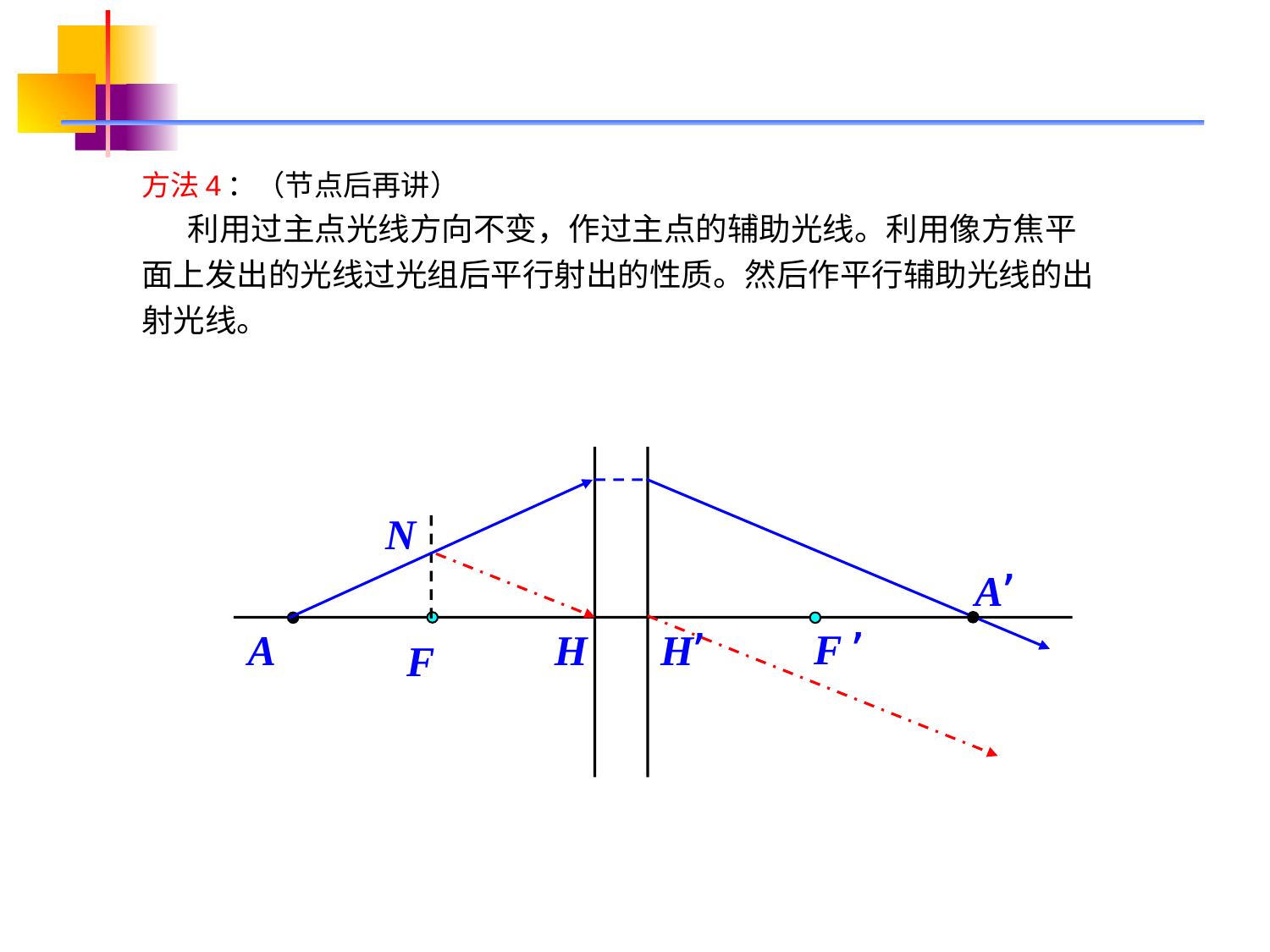

# 方法4：（节点后再讲） 利用过主点光线方向不变，作过主点的辅助光线。利用像方焦平面上发出的光线过光组后平行射出的性质。然后作平行辅助光线的出射光线。

N

A’

F ’

A
H
H’
F